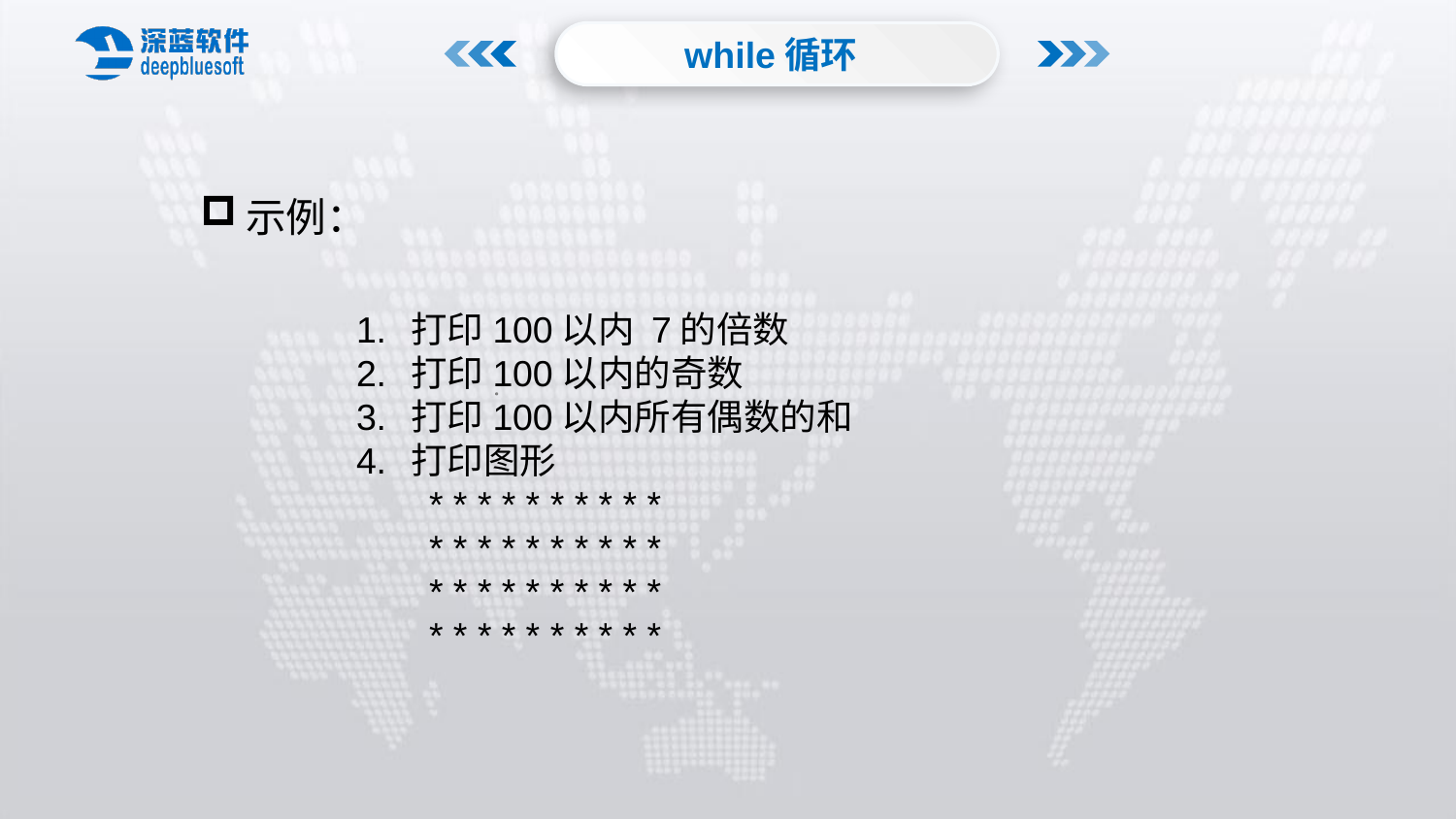

while循环

示例：
打印100以内 7的倍数
打印100以内的奇数
打印100以内所有偶数的和
打印图形
* * * * * * * * * *
* * * * * * * * * *
* * * * * * * * * *
* * * * * * * * * *